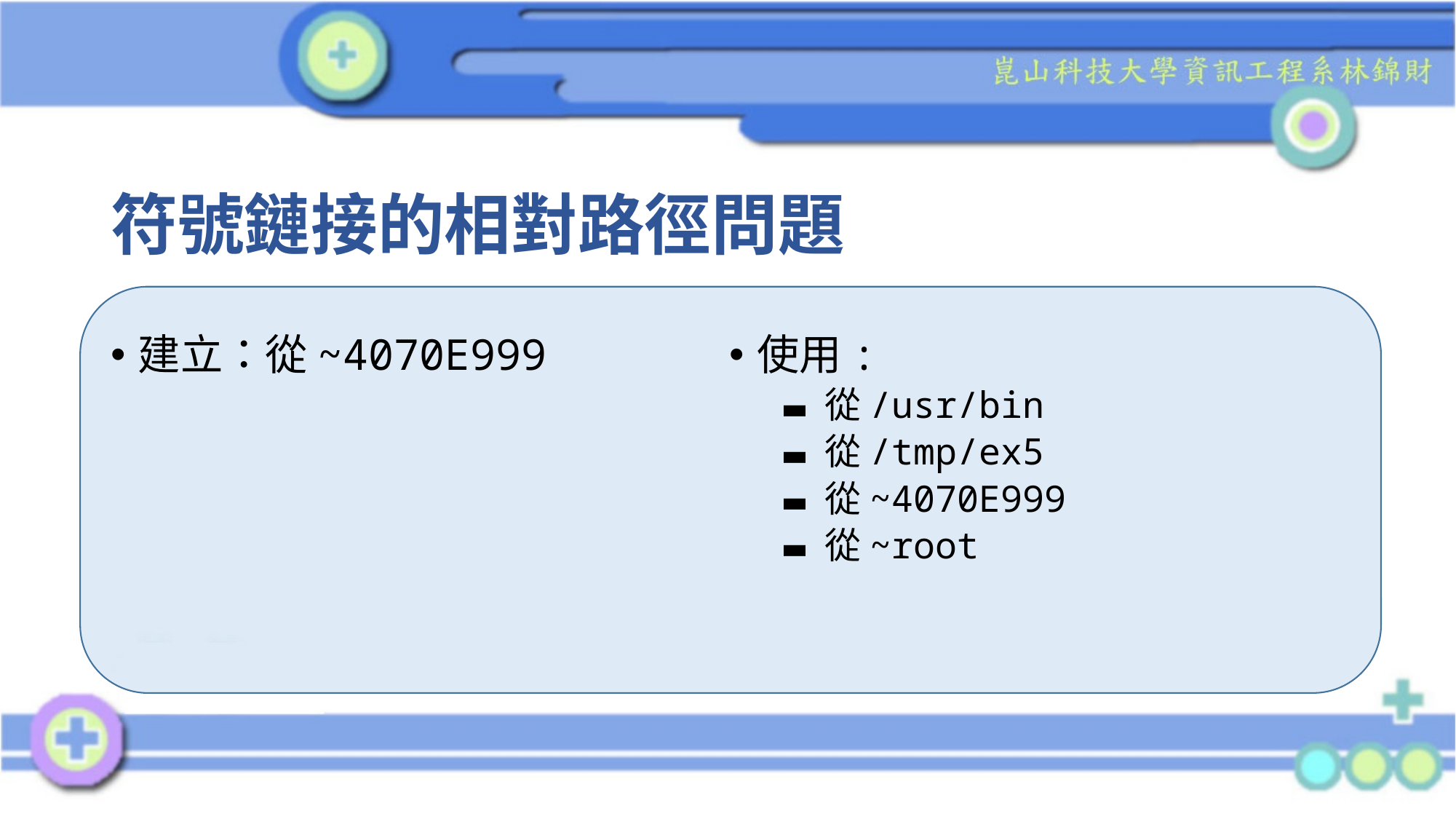

# 符號鏈接的相對路徑問題

建立：從~4070E999
使用:
從/usr/bin
從/tmp/ex5
從~4070E999
從~root